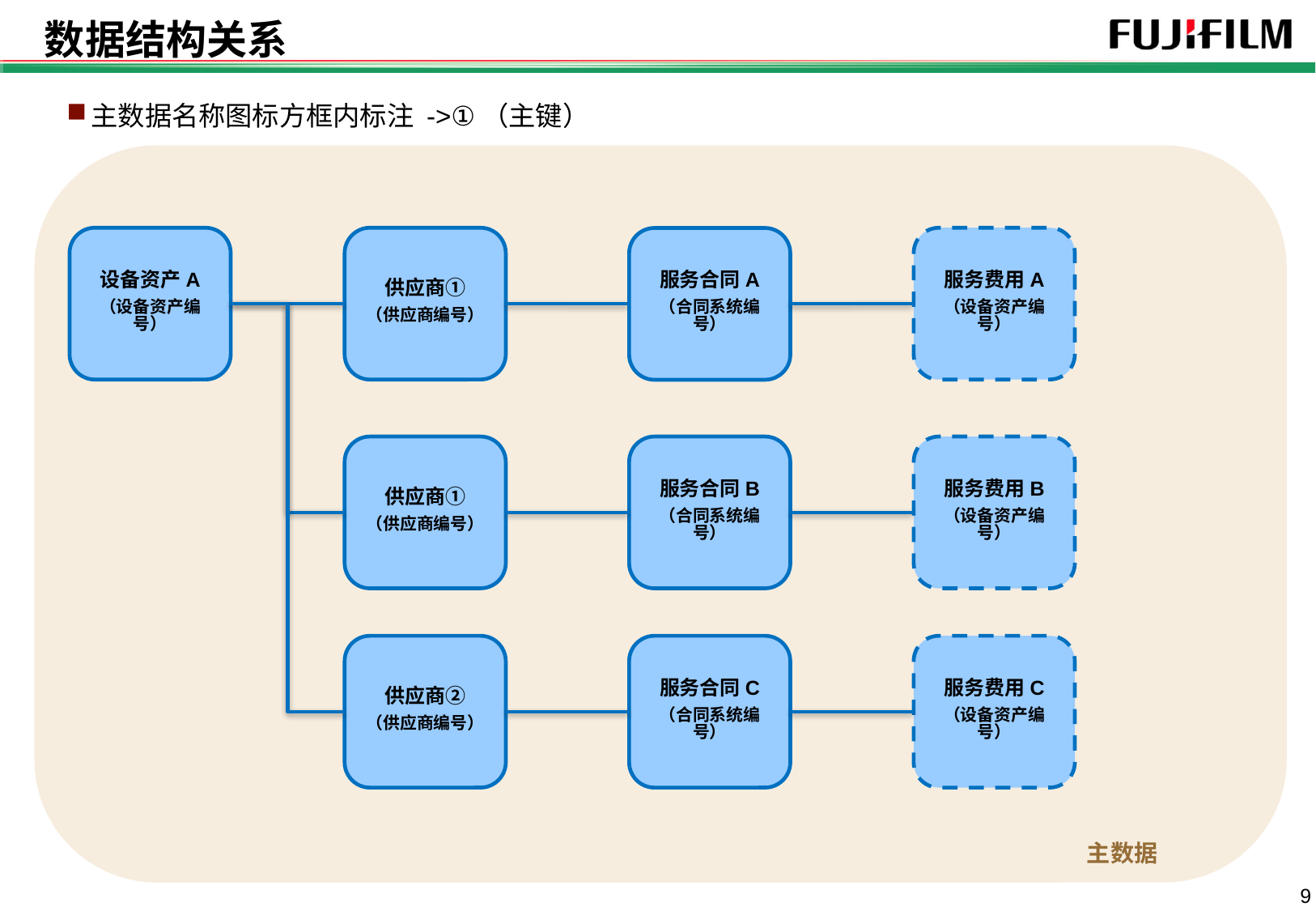

# 数据结构关系

主数据名称图标方框内标注 ->①（主键）

设备资产A
（设备资产编号）
供应商①
（供应商编号）
服务费用A
（设备资产编号）
服务合同A
（合同系统编号）
供应商①
（供应商编号）
服务合同B
（合同系统编号）
服务费用B
（设备资产编号）
供应商②
（供应商编号）
服务合同C
（合同系统编号）
服务费用C
（设备资产编号）
主数据